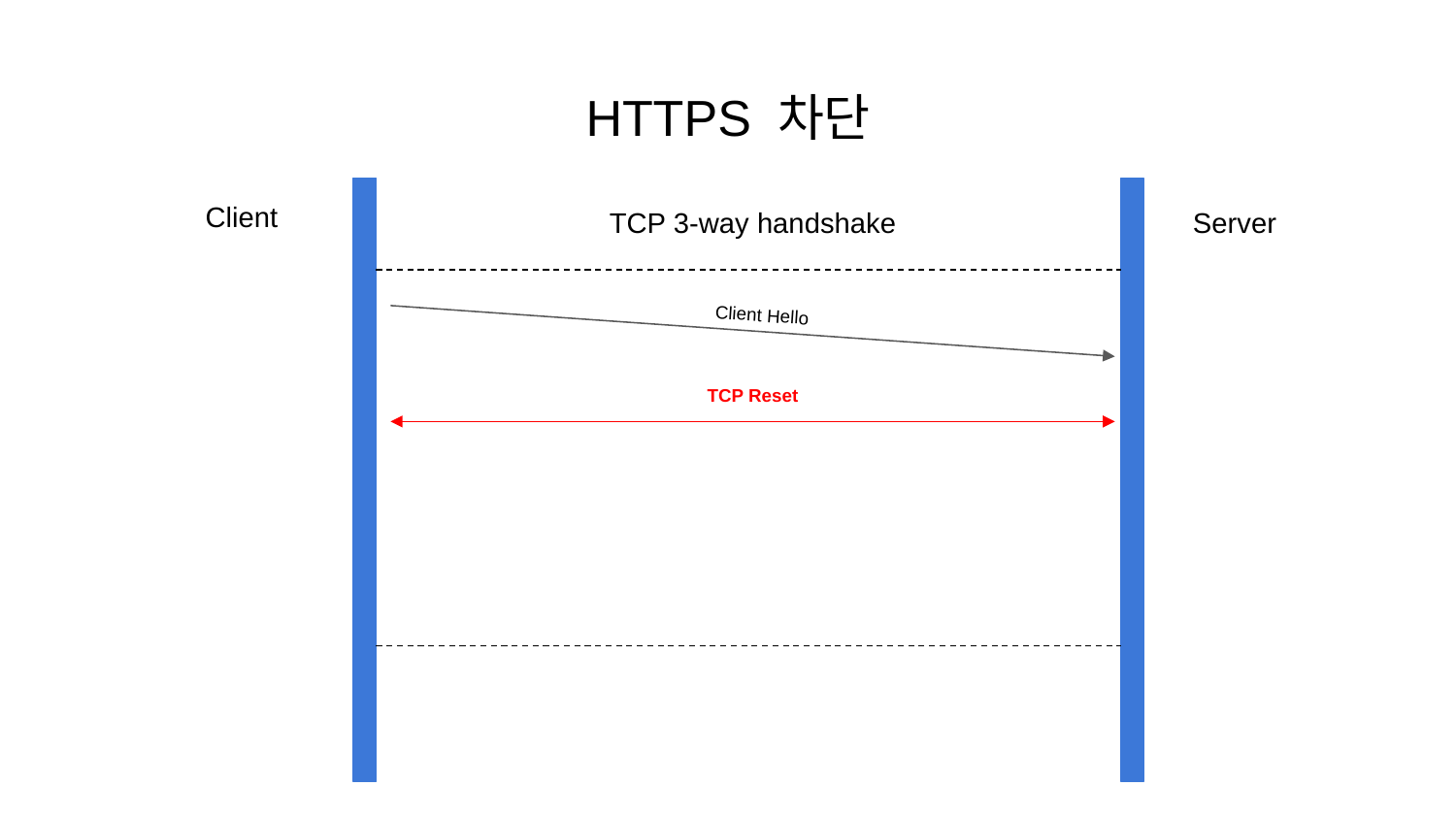

# HTTPS 차단

Client
TCP 3-way handshake
Server
Client Hello
TCP Reset